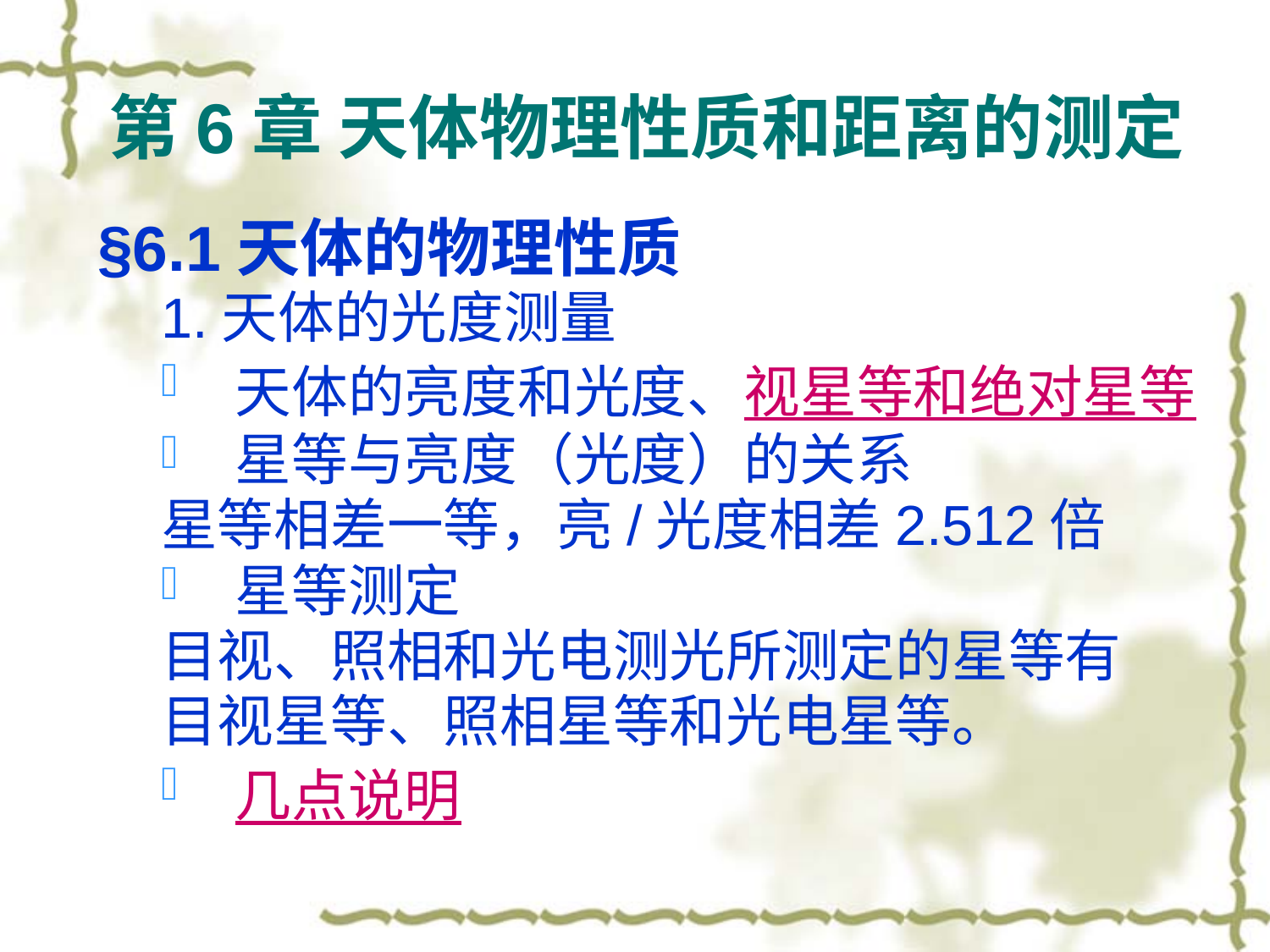

# 第6章 天体物理性质和距离的测定
§6.1天体的物理性质
1.天体的光度测量
天体的亮度和光度、视星等和绝对星等
星等与亮度（光度）的关系
星等相差一等，亮/光度相差2.512倍
星等测定
目视、照相和光电测光所测定的星等有
目视星等、照相星等和光电星等。
几点说明